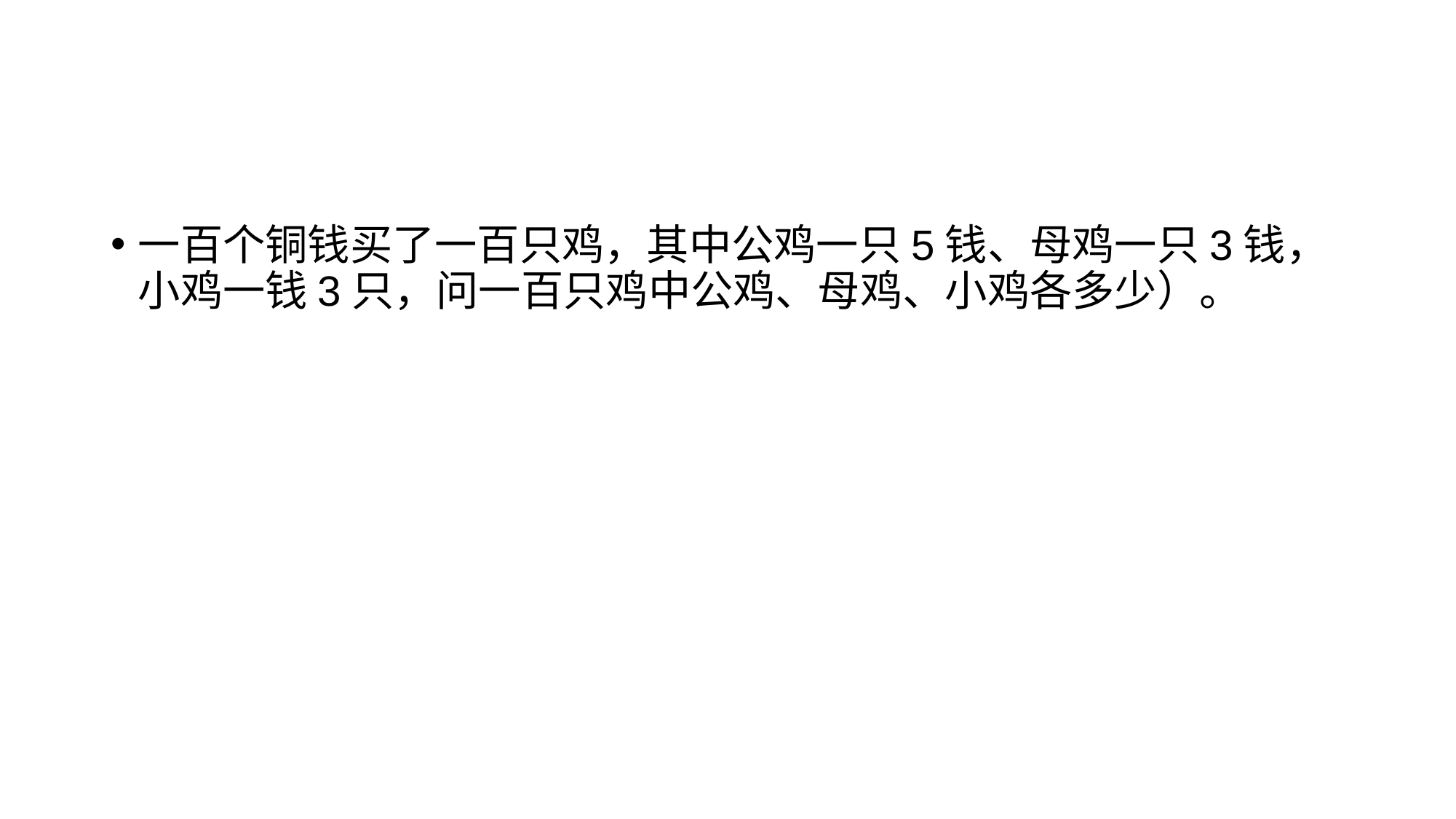

一百个铜钱买了一百只鸡，其中公鸡一只5钱、母鸡一只3钱，小鸡一钱3只，问一百只鸡中公鸡、母鸡、小鸡各多少）。